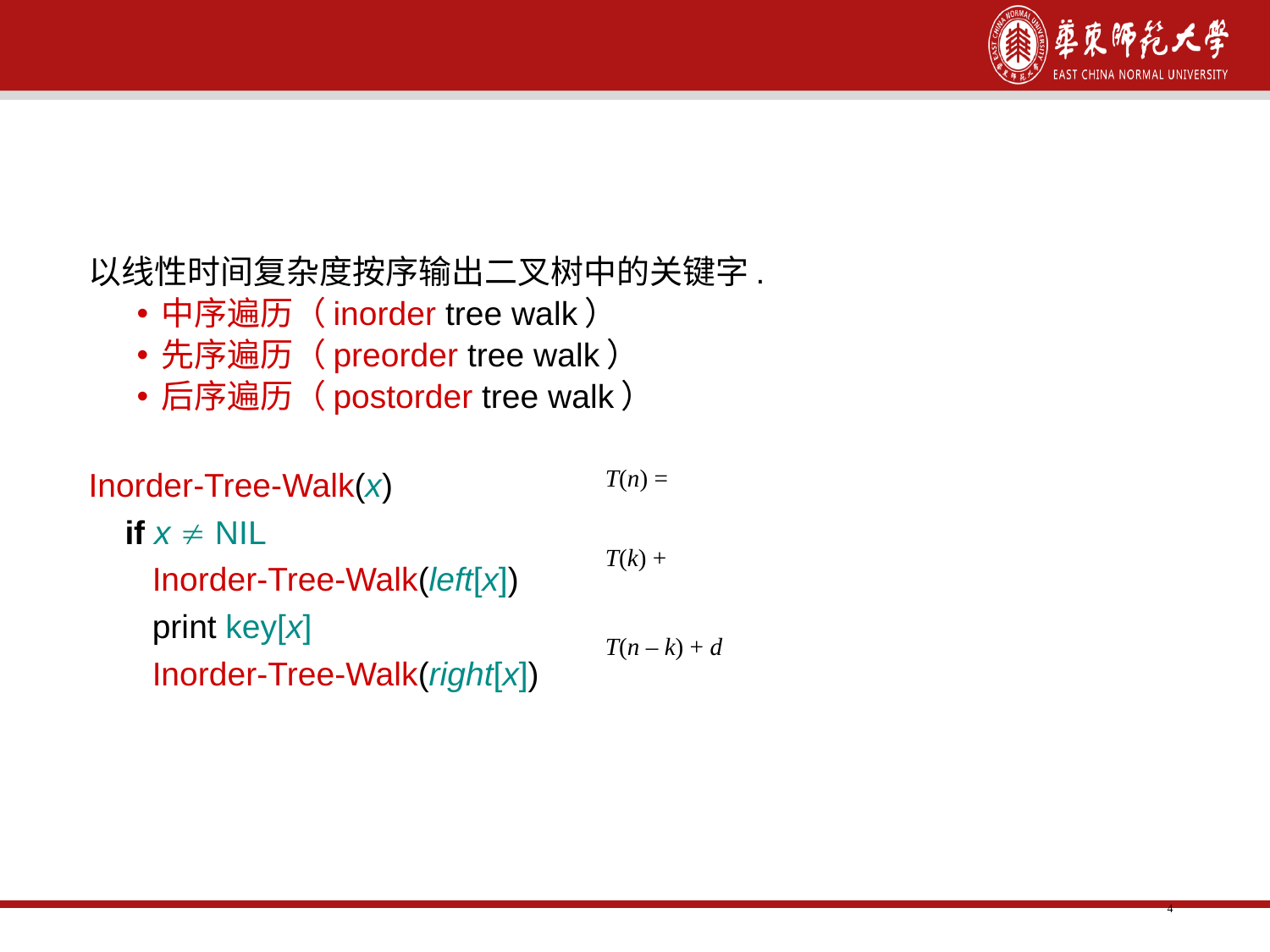

4
二叉树的遍历
以线性时间复杂度按序输出二叉树中的关键字.
中序遍历（inorder tree walk）
先序遍历（preorder tree walk）
后序遍历（postorder tree walk）

Inorder-Tree-Walk(x)
    if x ≠ NIL
       Inorder-Tree-Walk(left[x])
       print key[x]
       Inorder-Tree-Walk(right[x])
T(n) =

T(k) +

T(n – k) + d